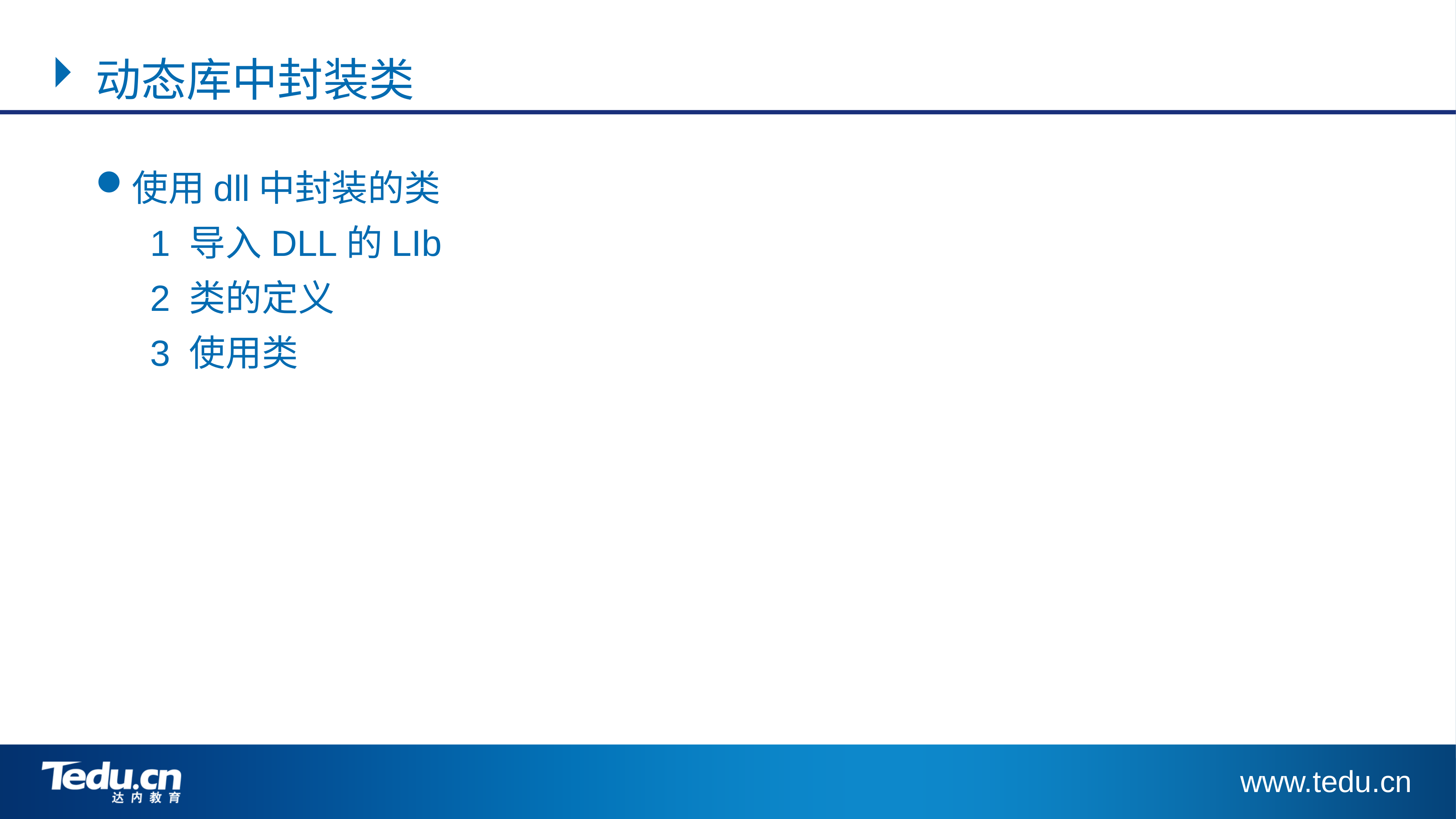

动态库中封装类
使用dll中封装的类
	1 导入DLL的LIb
	2 类的定义
	3 使用类